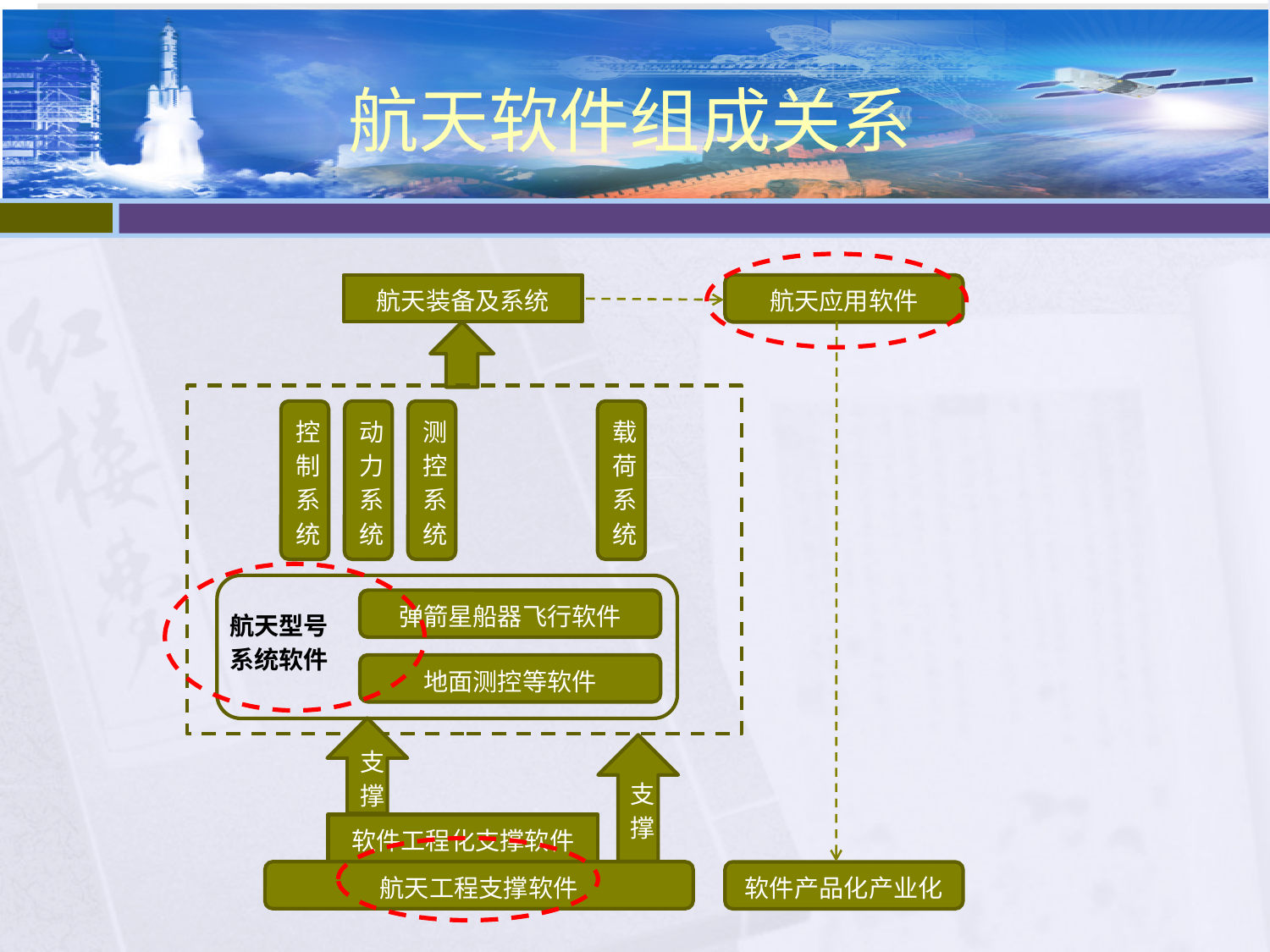

# 航天软件组成关系

航天装备及系统
航天应用软件

控制系统
动力系统
测控系统
载荷系统

弹箭星船器飞行软件
航天型号系统软件
地面测控等软件
支撑
支撑
软件工程化支撑软件

航天工程支撑软件
软件产品化产业化